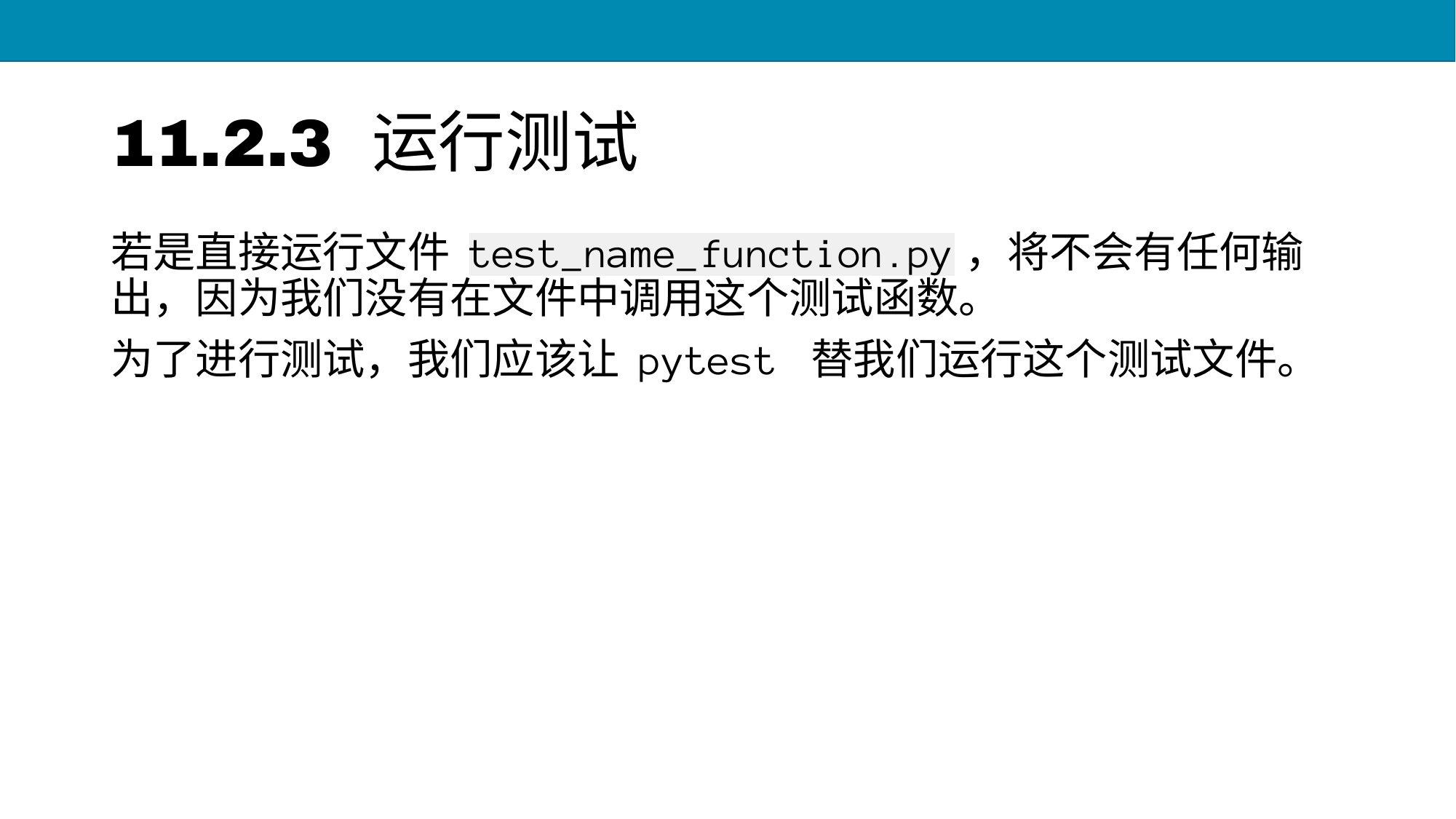

# 11.2.3 运行测试
若是直接运行文件 test_name_function.py，将不会有任何输出，因为我们没有在文件中调用这个测试函数。
为了进行测试，我们应该让 pytest 替我们运行这个测试文件。